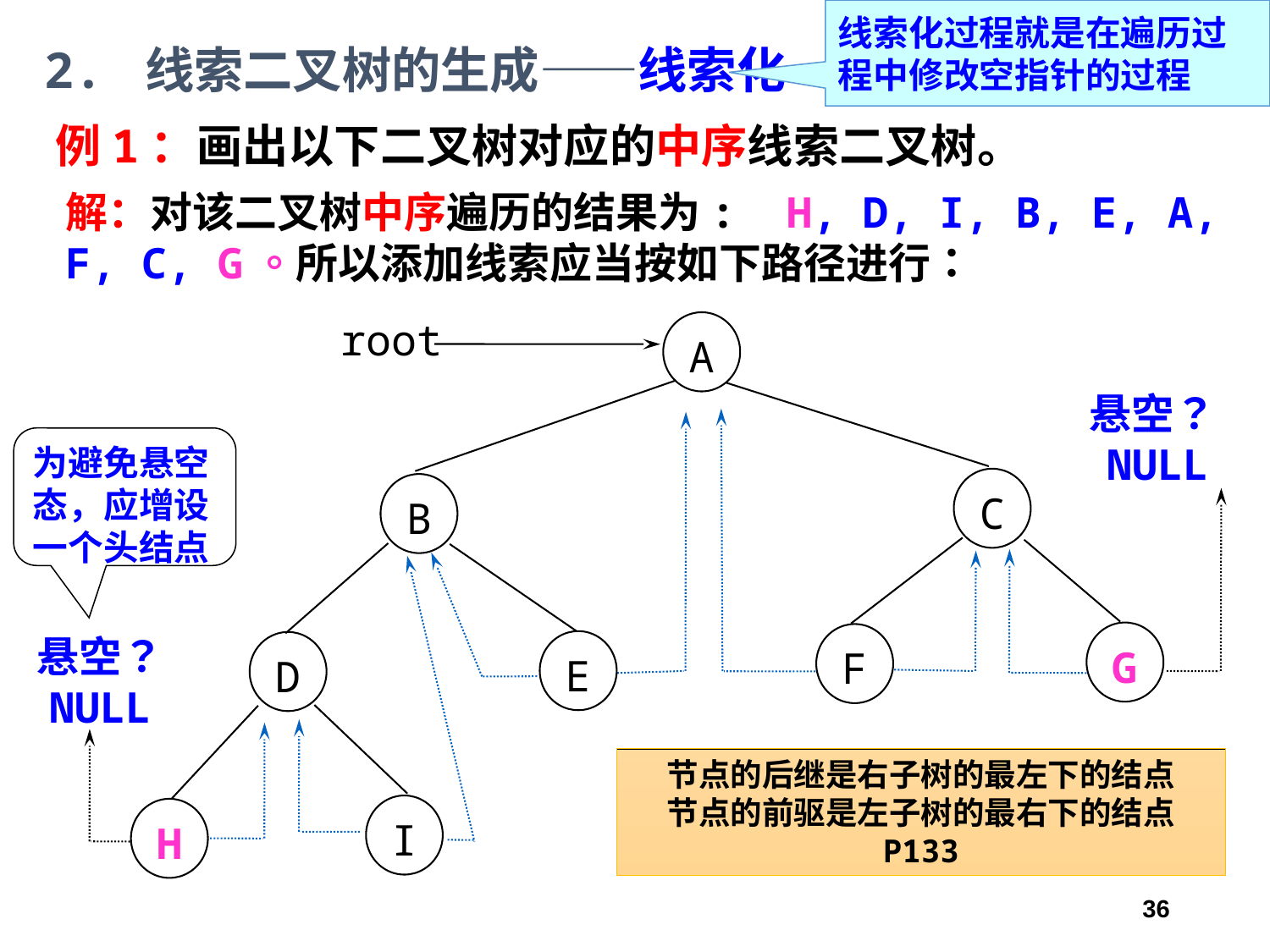

线索化过程就是在遍历过程中修改空指针的过程
2. 线索二叉树的生成——线索化
# 例1：画出以下二叉树对应的中序线索二叉树。
解：对该二叉树中序遍历的结果为:  H, D, I, B, E, A, F, C, G。所以添加线索应当按如下路径进行：
root

A

C

B

G

F

E

D

I

H
悬空？
NULL

为避免悬空态，应增设一个头结点

悬空？
NULL

节点的后继是右子树的最左下的结点
节点的前驱是左子树的最右下的结点
P133
36